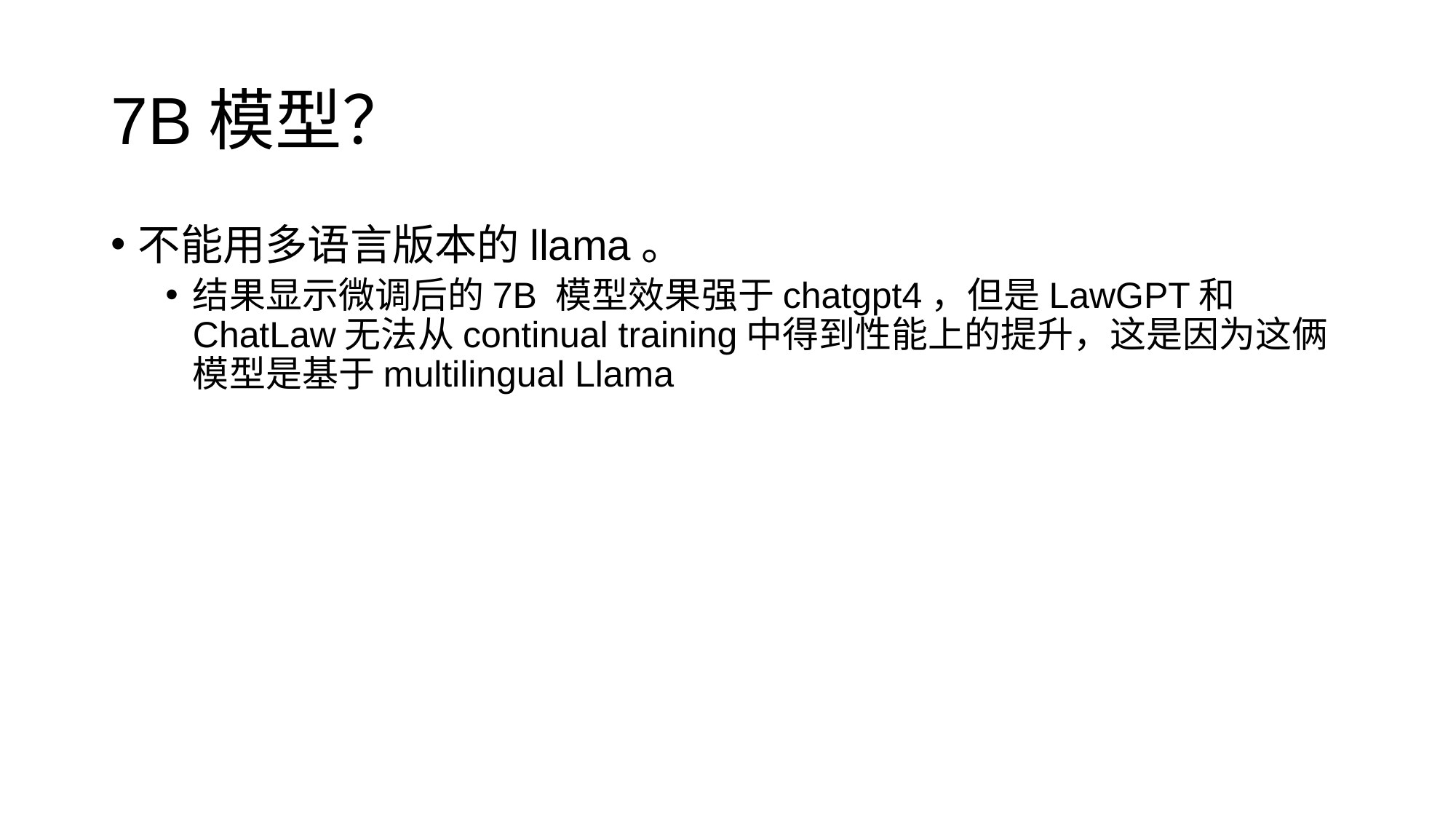

# 7B模型？
不能用多语言版本的llama。
结果显示微调后的7B 模型效果强于chatgpt4，但是LawGPT和ChatLaw无法从continual training中得到性能上的提升，这是因为这俩模型是基于multilingual Llama